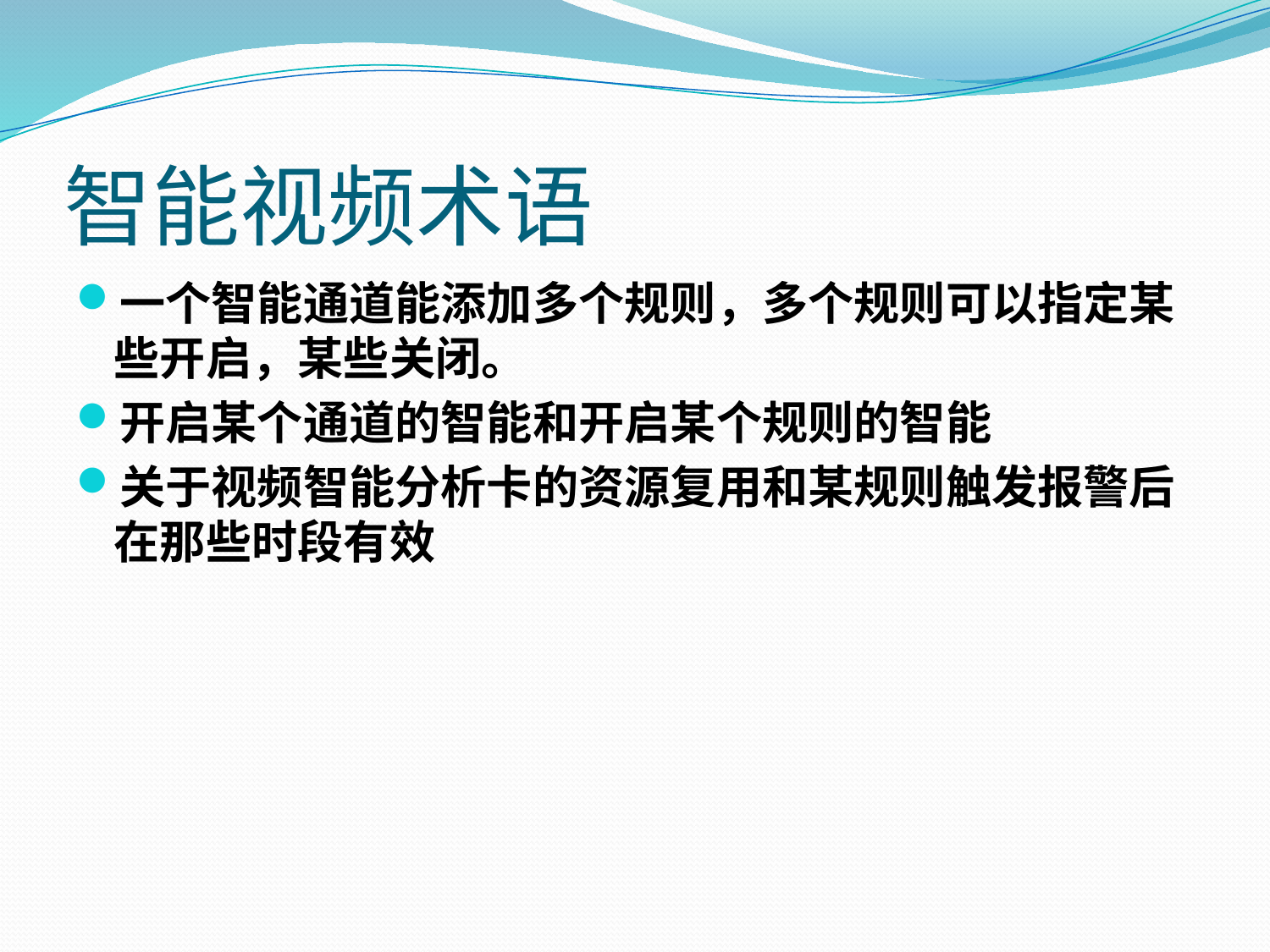

# 智能视频术语
一个智能通道能添加多个规则，多个规则可以指定某些开启，某些关闭。
开启某个通道的智能和开启某个规则的智能
关于视频智能分析卡的资源复用和某规则触发报警后在那些时段有效